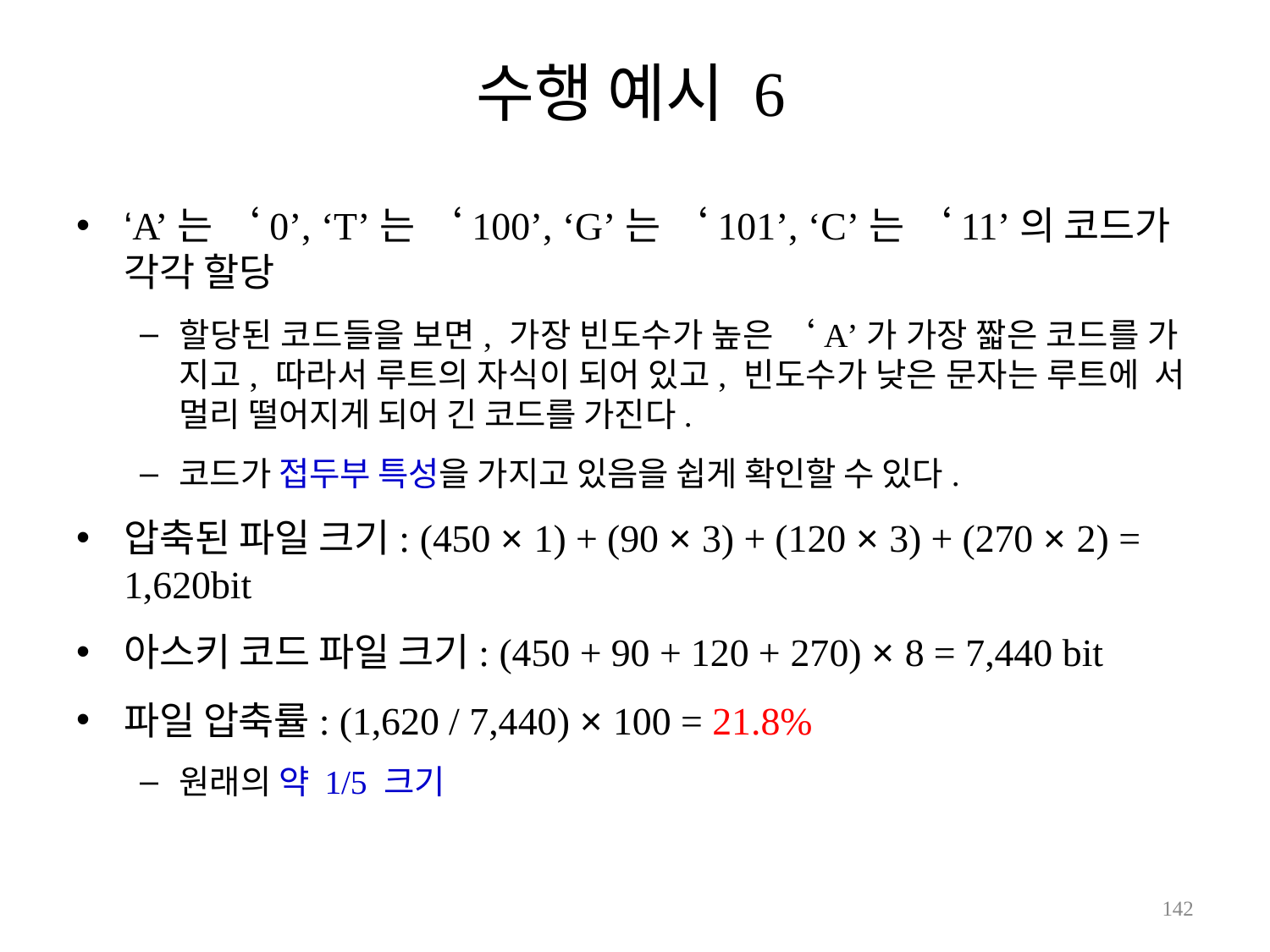

# 수행 예시 6
‘A’는 ‘0’, ‘T’는 ‘100’, ‘G’는 ‘101’, ‘C’는 ‘11’의 코드가 각각 할당
할당된 코드들을 보면, 가장 빈도수가 높은 ‘A’가 가장 짧은 코드를 가  지고, 따라서 루트의 자식이 되어 있고, 빈도수가 낮은 문자는 루트에  서 멀리 떨어지게 되어 긴 코드를 가진다.
코드가 접두부 특성을 가지고 있음을 쉽게 확인할 수 있다.
압축된 파일 크기: (450 × 1) + (90 × 3) + (120 × 3) + (270 × 2) =
1,620bit
아스키 코드 파일 크기: (450 + 90 + 120 + 270) × 8 = 7,440 bit
파일 압축률: (1,620 / 7,440) × 100 = 21.8%
원래의 약 1/5 크기
142